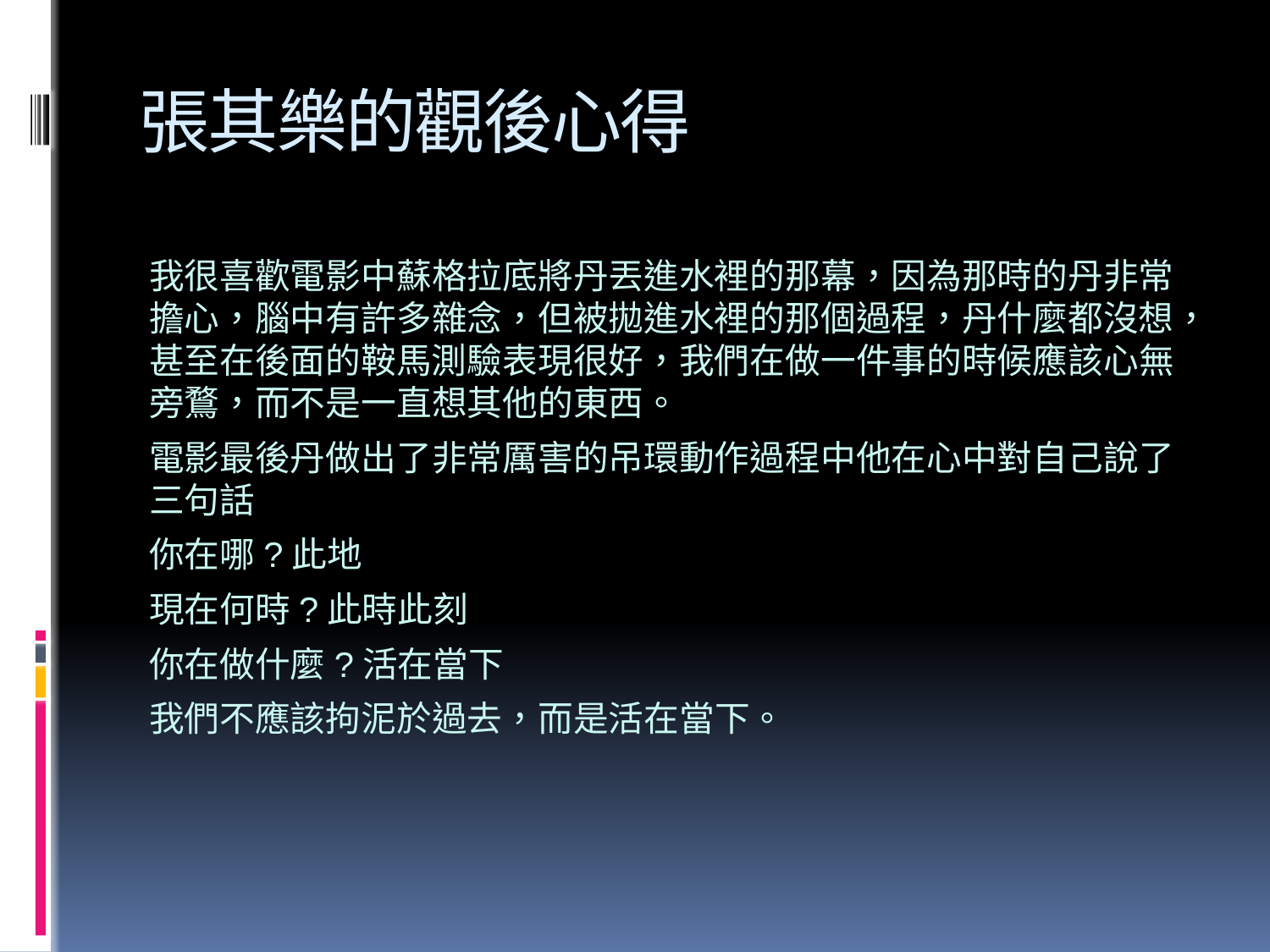

# 張其樂的觀後心得
我很喜歡電影中蘇格拉底將丹丟進水裡的那幕，因為那時的丹非常擔心，腦中有許多雜念，但被拋進水裡的那個過程，丹什麼都沒想，甚至在後面的鞍馬測驗表現很好，我們在做一件事的時候應該心無旁鶩，而不是一直想其他的東西。
電影最後丹做出了非常厲害的吊環動作過程中他在心中對自己說了三句話
你在哪?此地
現在何時?此時此刻
你在做什麼?活在當下
我們不應該拘泥於過去，而是活在當下。